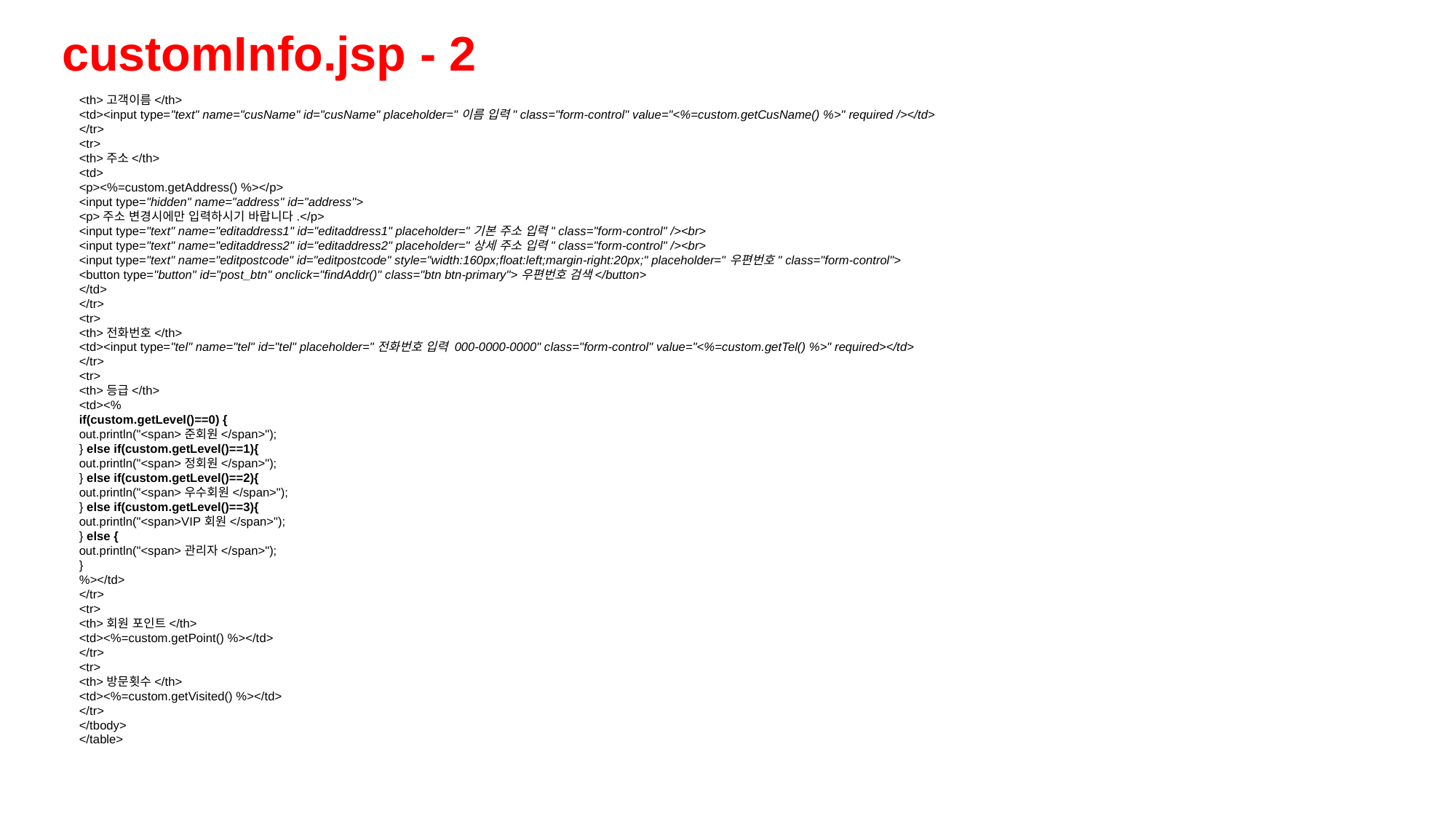

customInfo.jsp - 2
<th>고객이름</th>
<td><input type="text" name="cusName" id="cusName" placeholder="이름 입력" class="form-control" value="<%=custom.getCusName() %>" required /></td>
</tr>
<tr>
<th>주소</th>
<td>
<p><%=custom.getAddress() %></p>
<input type="hidden" name="address" id="address">
<p>주소 변경시에만 입력하시기 바랍니다.</p>
<input type="text" name="editaddress1" id="editaddress1" placeholder="기본 주소 입력" class="form-control" /><br>
<input type="text" name="editaddress2" id="editaddress2" placeholder="상세 주소 입력" class="form-control" /><br>
<input type="text" name="editpostcode" id="editpostcode" style="width:160px;float:left;margin-right:20px;" placeholder="우편번호" class="form-control">
<button type="button" id="post_btn" onclick="findAddr()" class="btn btn-primary">우편번호 검색</button>
</td>
</tr>
<tr>
<th>전화번호</th>
<td><input type="tel" name="tel" id="tel" placeholder="전화번호 입력 000-0000-0000" class="form-control" value="<%=custom.getTel() %>" required></td>
</tr>
<tr>
<th>등급</th>
<td><%
if(custom.getLevel()==0) {
out.println("<span>준회원</span>");
} else if(custom.getLevel()==1){
out.println("<span>정회원</span>");
} else if(custom.getLevel()==2){
out.println("<span>우수회원</span>");
} else if(custom.getLevel()==3){
out.println("<span>VIP회원</span>");
} else {
out.println("<span>관리자</span>");
}
%></td>
</tr>
<tr>
<th>회원 포인트</th>
<td><%=custom.getPoint() %></td>
</tr>
<tr>
<th>방문횟수</th>
<td><%=custom.getVisited() %></td>
</tr>
</tbody>
</table>